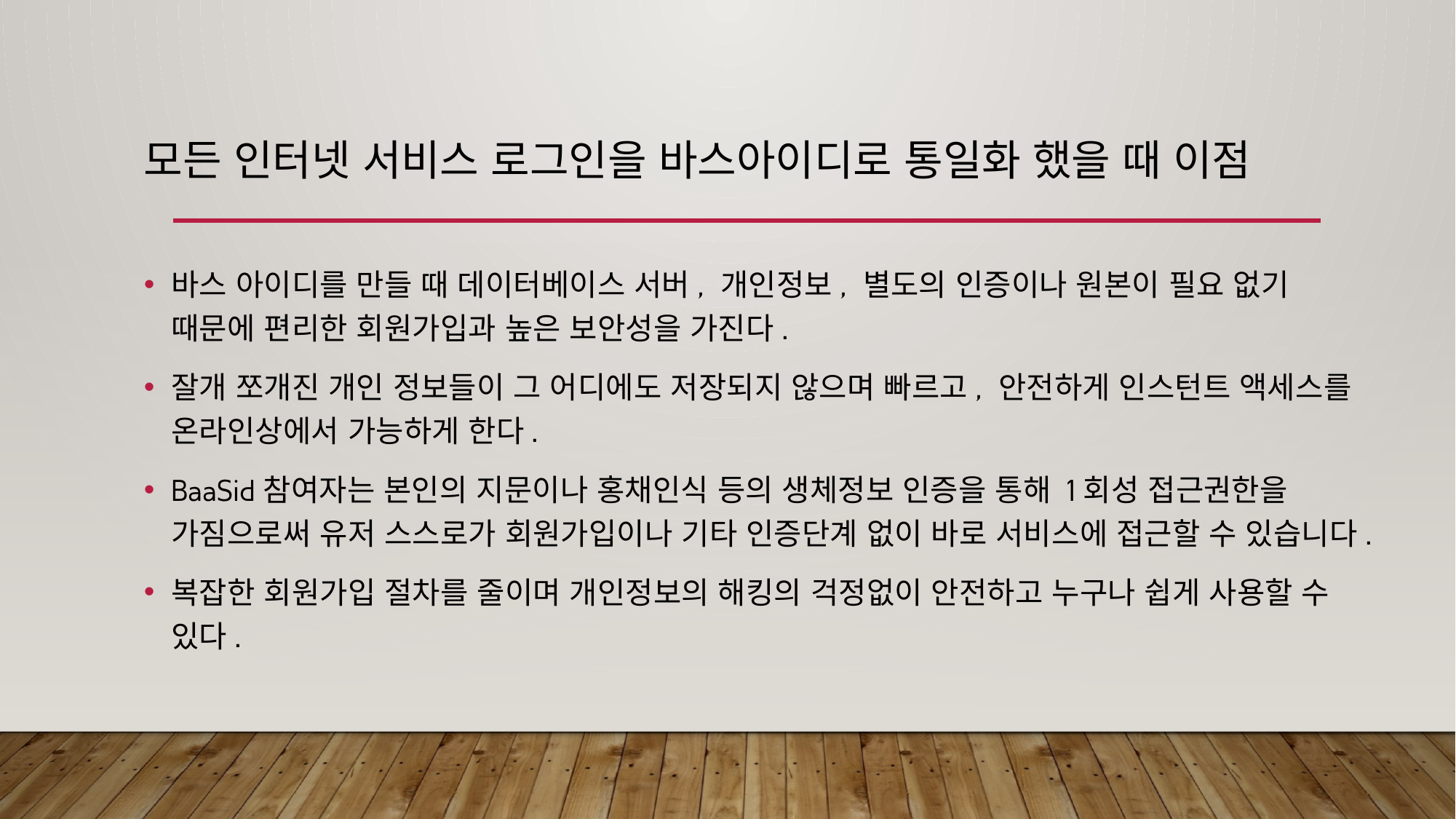

모든 인터넷 서비스 로그인을 바스아이디로 통일화 했을 때 이점

바스 아이디를 만들 때 데이터베이스 서버, 개인정보, 별도의 인증이나 원본이 필요 없기 때문에 편리한 회원가입과 높은 보안성을 가진다.
잘개 쪼개진 개인 정보들이 그 어디에도 저장되지 않으며 빠르고, 안전하게 인스턴트 액세스를 온라인상에서 가능하게 한다.
BaaSid참여자는 본인의 지문이나 홍채인식 등의 생체정보 인증을 통해 1회성 접근권한을 가짐으로써 유저 스스로가 회원가입이나 기타 인증단계 없이 바로 서비스에 접근할 수 있습니다.
복잡한 회원가입 절차를 줄이며 개인정보의 해킹의 걱정없이 안전하고 누구나 쉽게 사용할 수 있다.